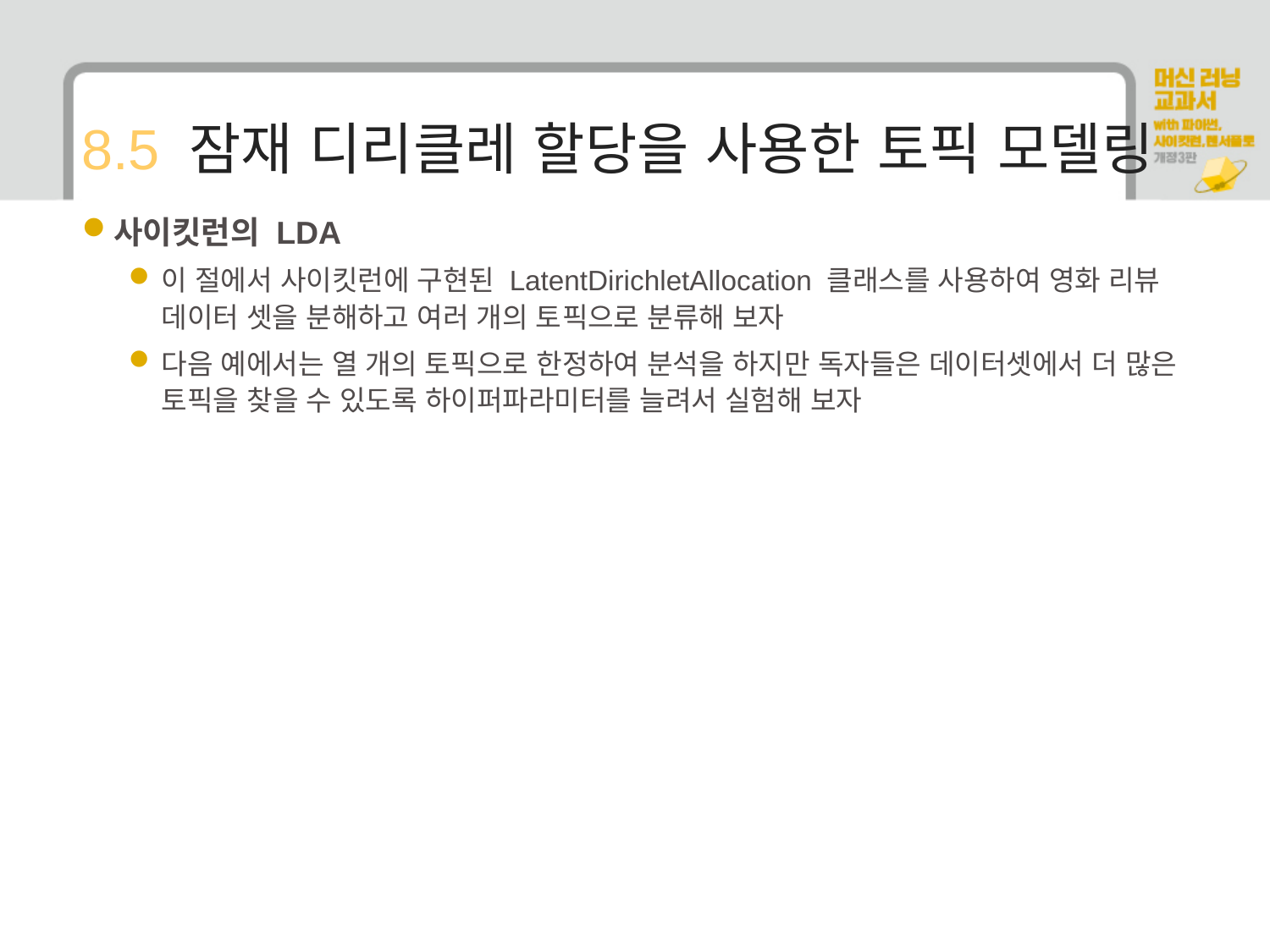

# 8.5 잠재 디리클레 할당을 사용한 토픽 모델링
사이킷런의 LDA
이 절에서 사이킷런에 구현된 LatentDirichletAllocation 클래스를 사용하여 영화 리뷰 데이터 셋을 분해하고 여러 개의 토픽으로 분류해 보자
다음 예에서는 열 개의 토픽으로 한정하여 분석을 하지만 독자들은 데이터셋에서 더 많은 토픽을 찾을 수 있도록 하이퍼파라미터를 늘려서 실험해 보자